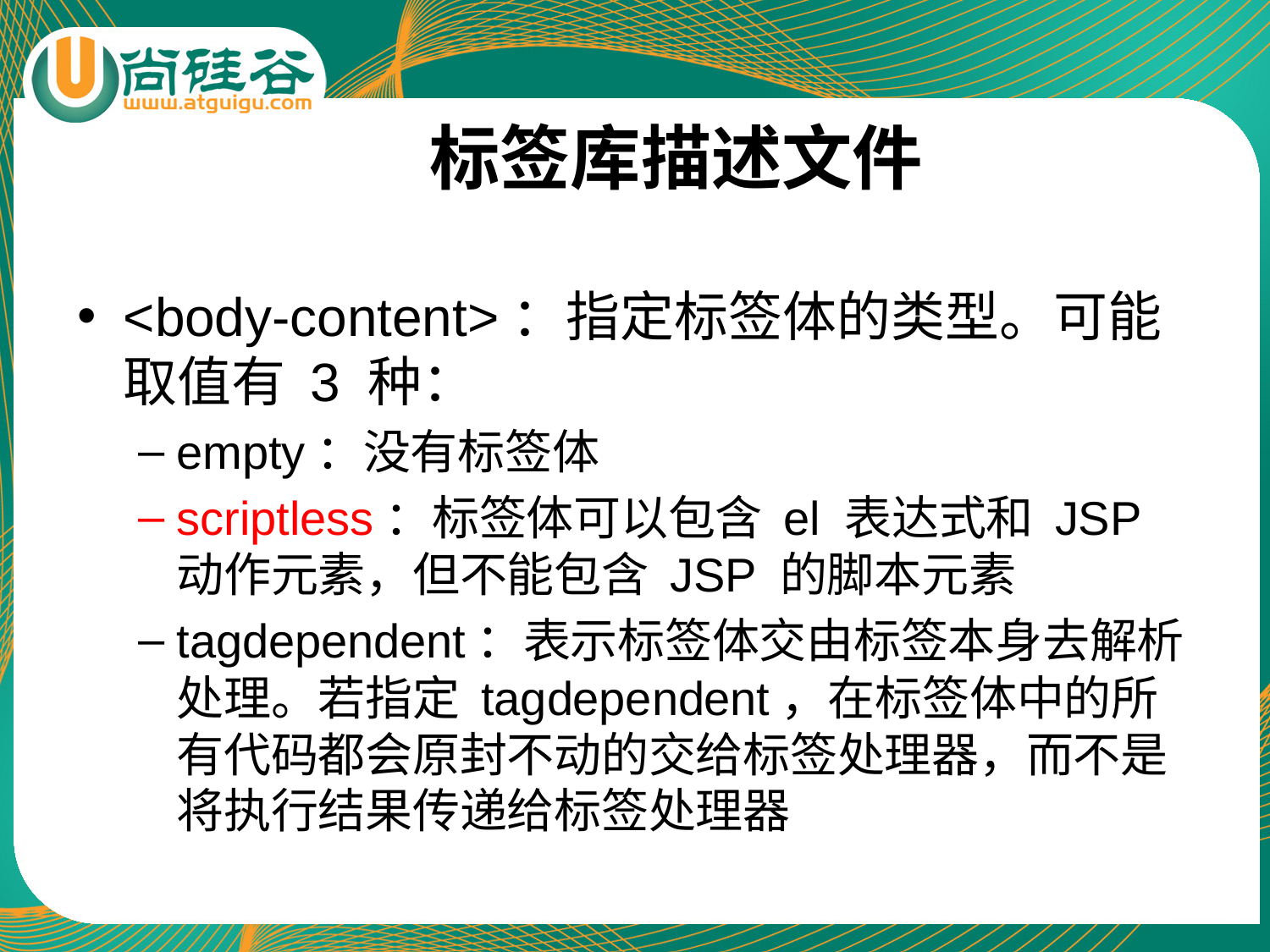

# 标签库描述文件
<body-content>：指定标签体的类型。可能取值有 3 种：
empty：没有标签体
scriptless：标签体可以包含 el 表达式和 JSP 动作元素，但不能包含 JSP 的脚本元素
tagdependent：表示标签体交由标签本身去解析处理。若指定 tagdependent，在标签体中的所有代码都会原封不动的交给标签处理器，而不是将执行结果传递给标签处理器